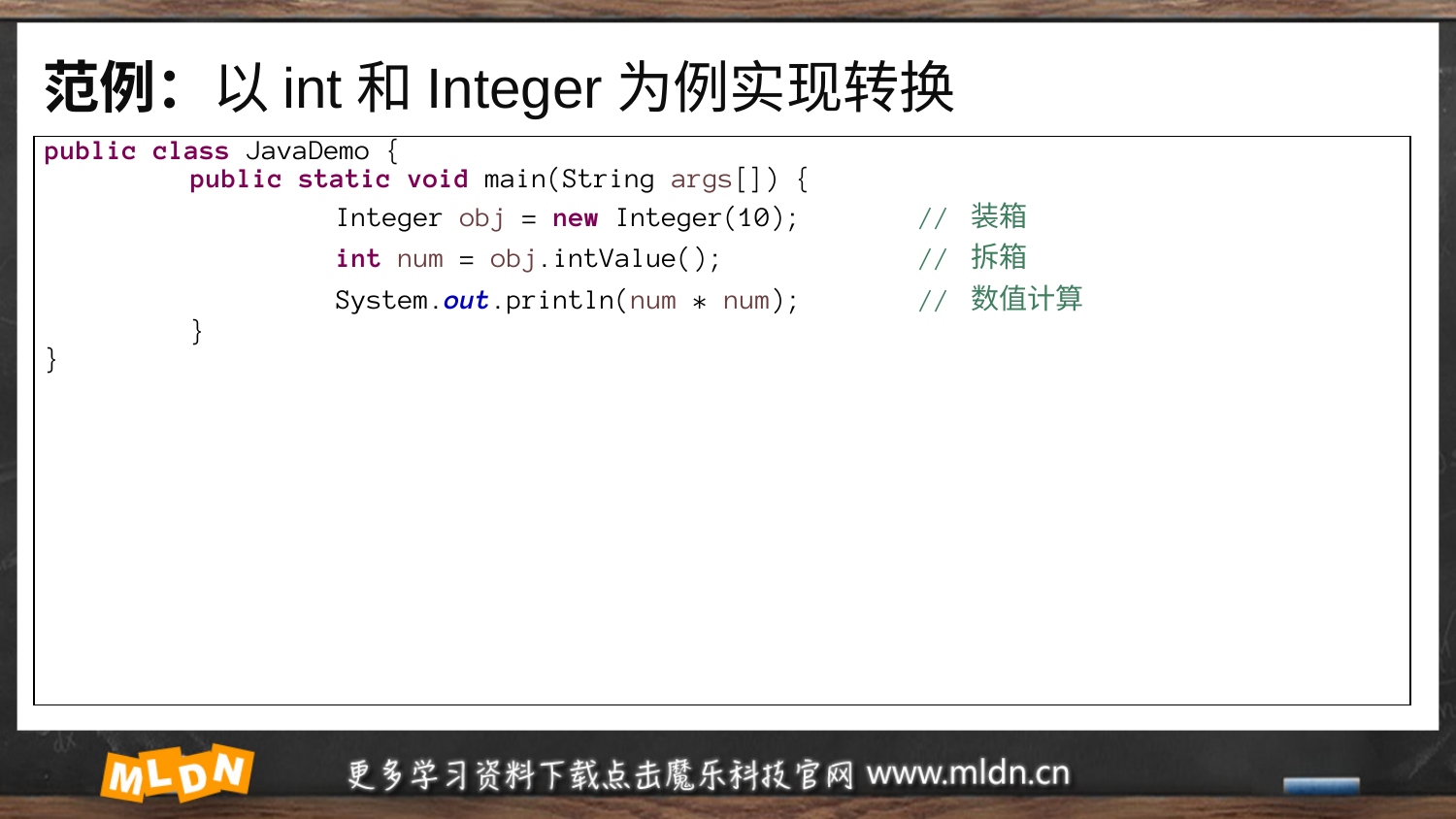

# 范例：以int和Integer为例实现转换
| public class JavaDemo { public static void main(String args[]) { Integer obj = new Integer(10); // 装箱 int num = obj.intValue(); // 拆箱 System.out.println(num \* num); // 数值计算 } } |
| --- |